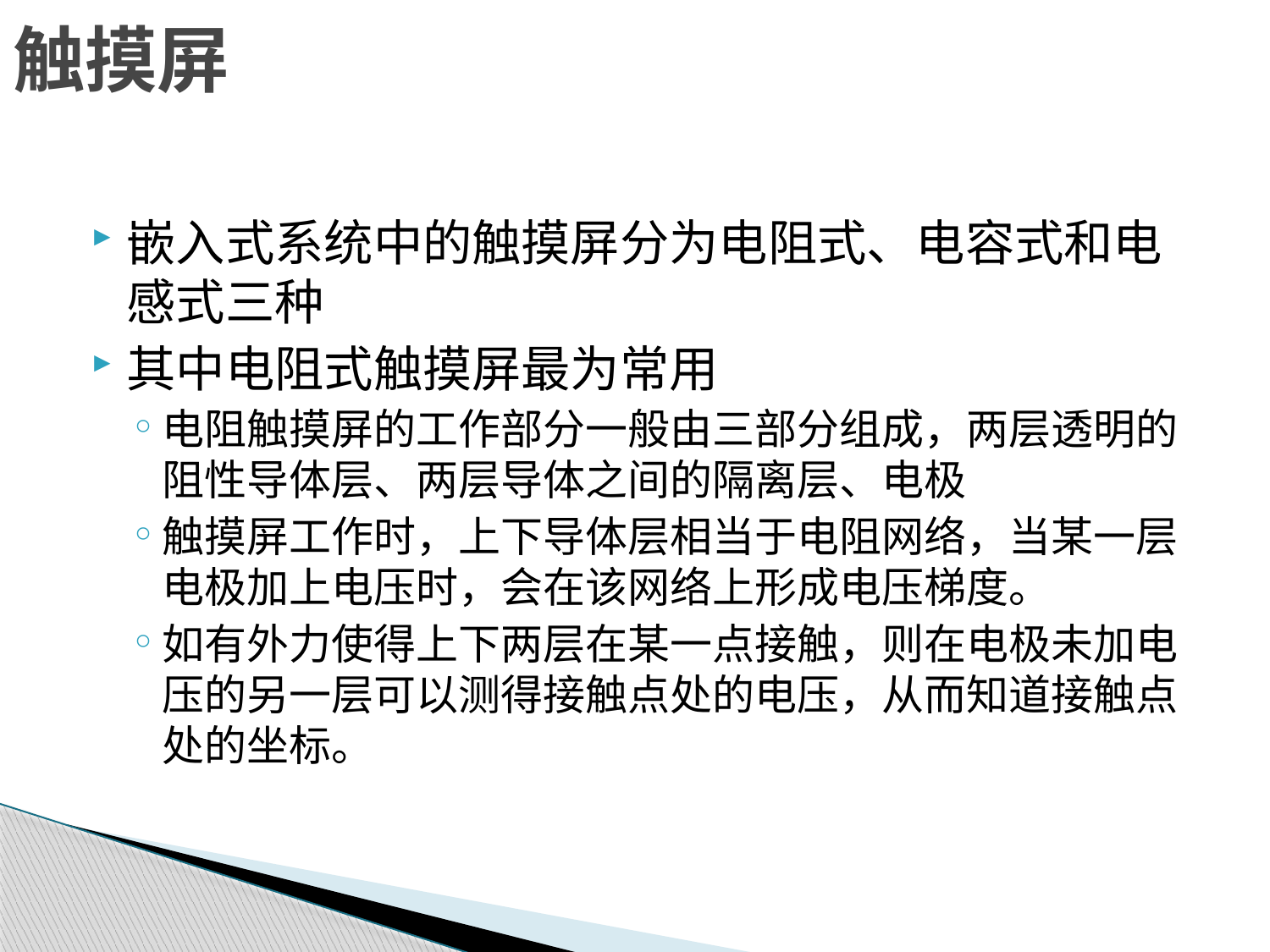

# 触摸屏
嵌入式系统中的触摸屏分为电阻式、电容式和电感式三种
其中电阻式触摸屏最为常用
电阻触摸屏的工作部分一般由三部分组成，两层透明的阻性导体层、两层导体之间的隔离层、电极
触摸屏工作时，上下导体层相当于电阻网络，当某一层电极加上电压时，会在该网络上形成电压梯度。
如有外力使得上下两层在某一点接触，则在电极未加电压的另一层可以测得接触点处的电压，从而知道接触点处的坐标。